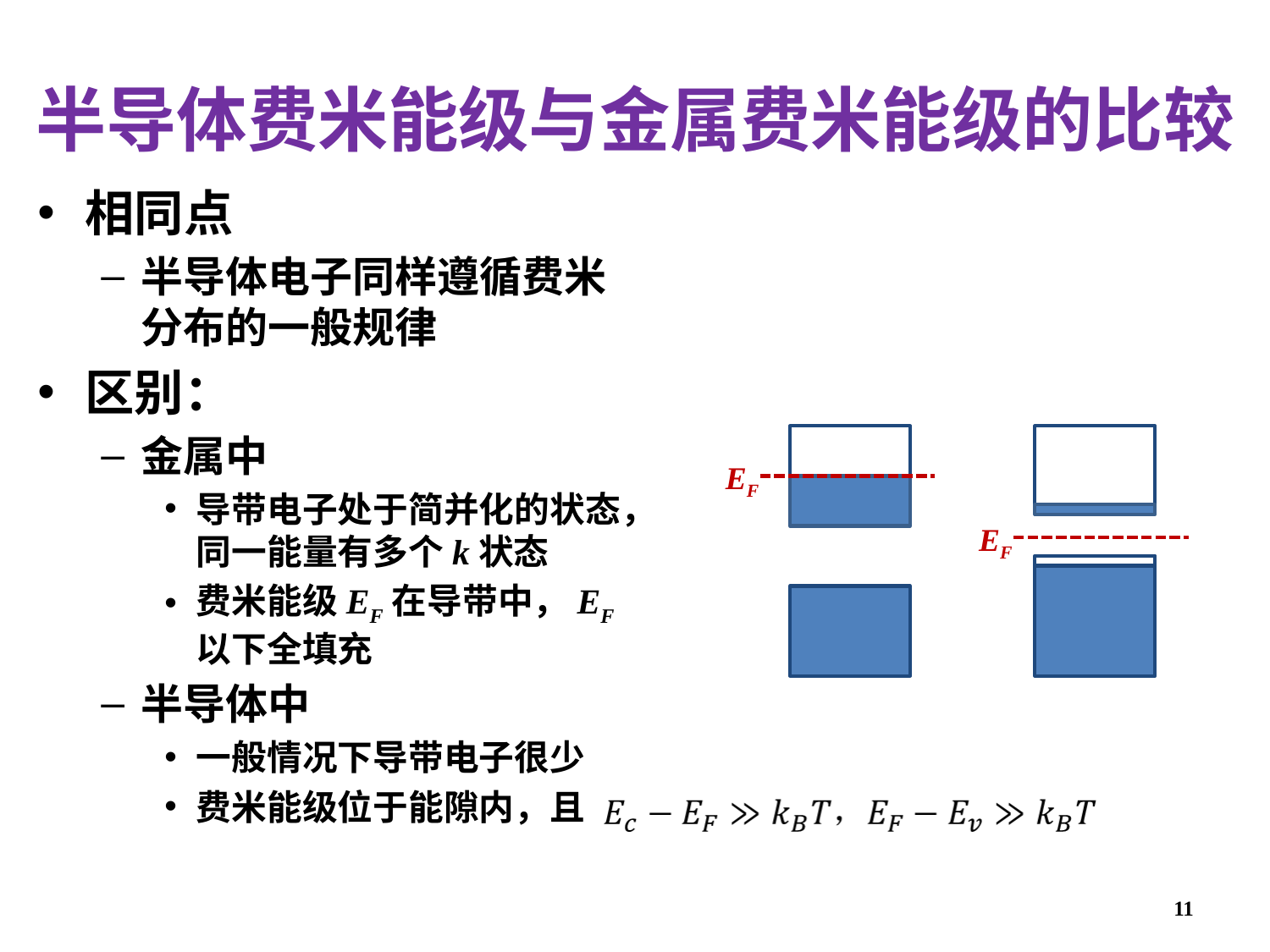

# 半导体费米能级与金属费米能级的比较
相同点
半导体电子同样遵循费米分布的一般规律
区别：
金属中
导带电子处于简并化的状态，同一能量有多个k状态
费米能级EF在导带中，EF以下全填充
半导体中
一般情况下导带电子很少
费米能级位于能隙内，且

EF

EF

11